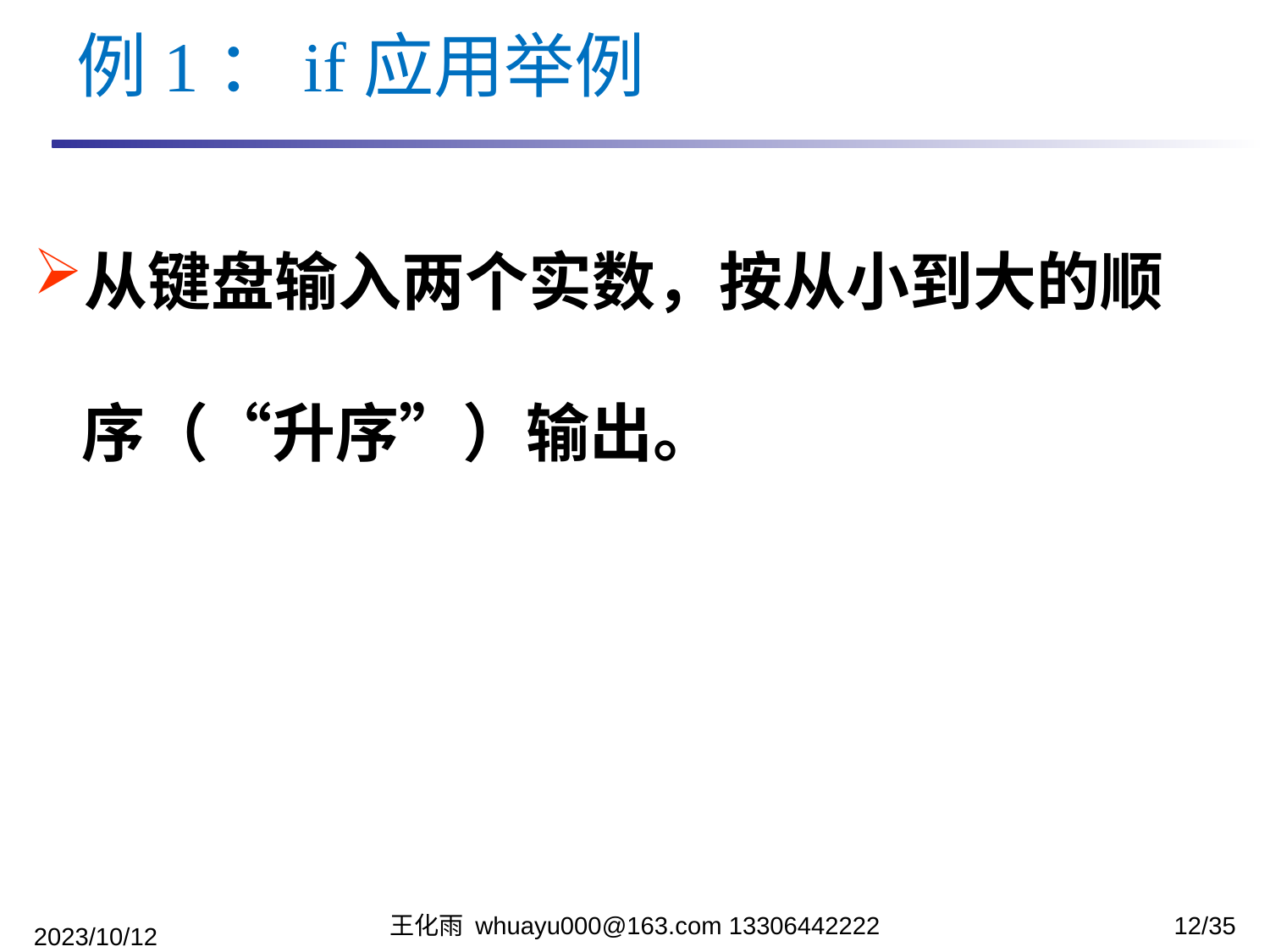

例1：if应用举例
从键盘输入两个实数，按从小到大的顺序（“升序”）输出。
王化雨 whuayu000@163.com 13306442222
12/35
2023/10/12